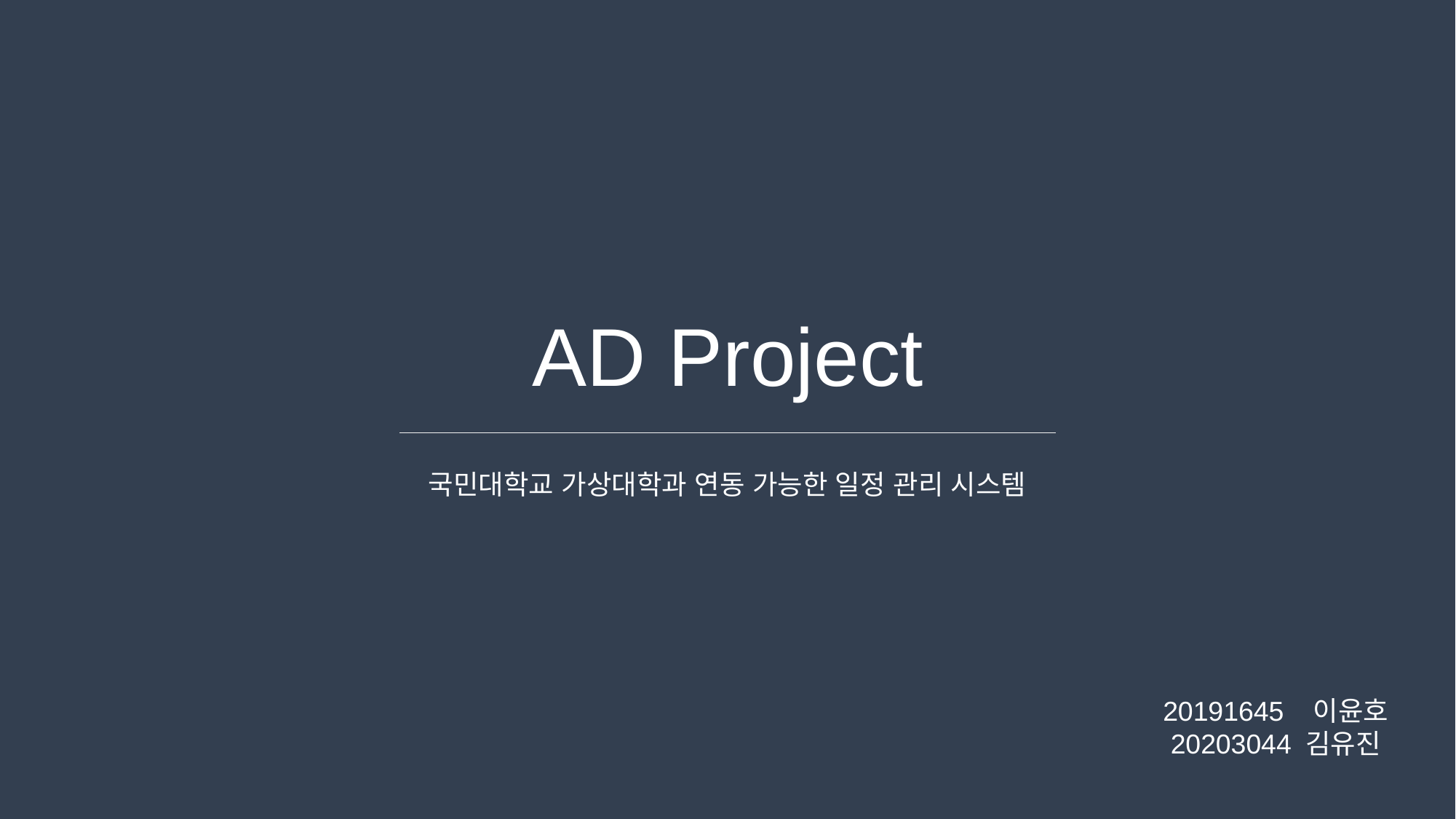

AD Project
국민대학교 가상대학과 연동 가능한 일정 관리 시스템
20191645   이윤호
20203044 김유진